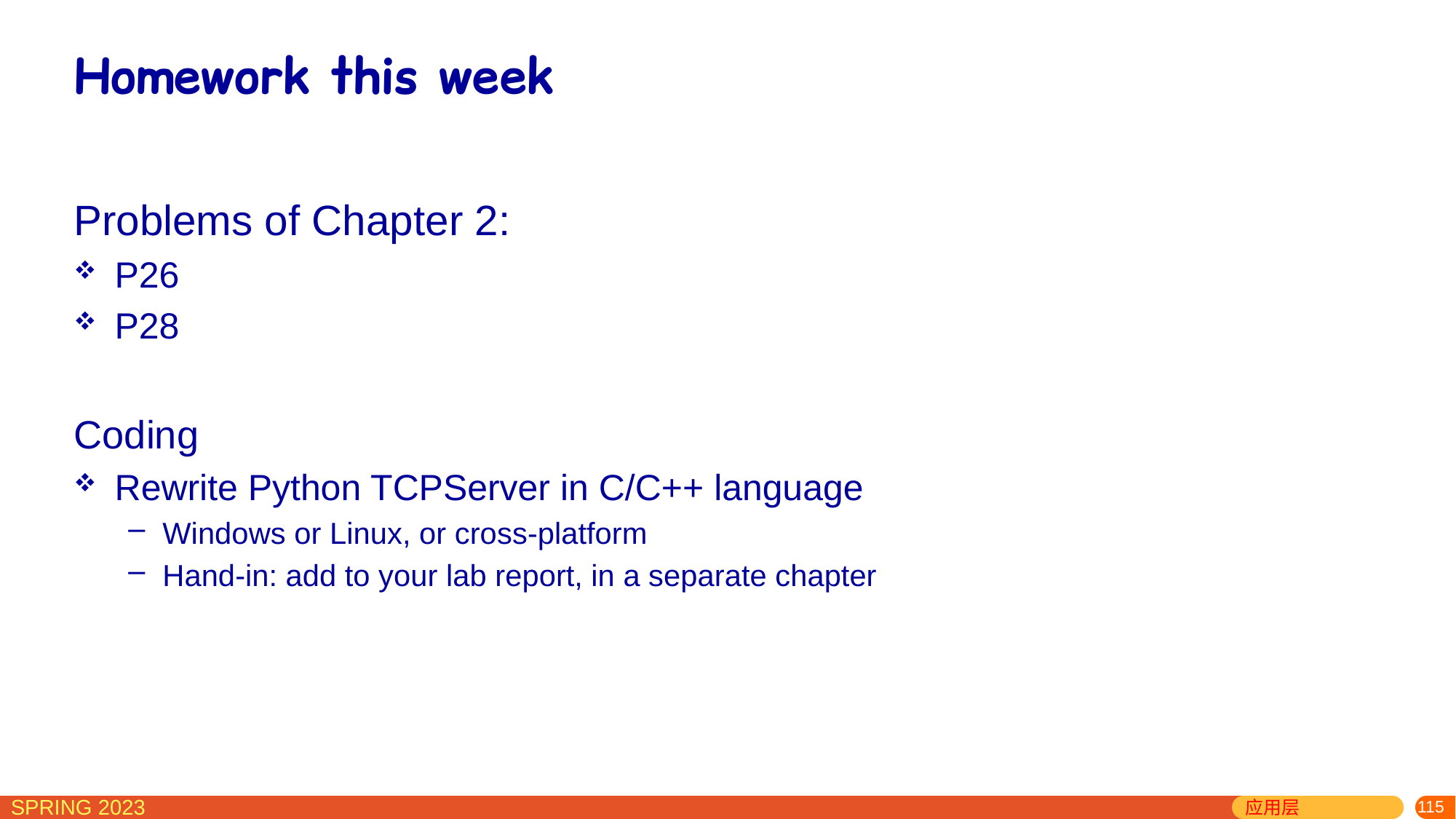

# Homework this week

Problems of Chapter 2:
P26
P28

Coding
Rewrite Python TCPServer in C/C++ language
Windows or Linux, or cross-platform
Hand-in: add to your lab report, in a separate chapter

应用层